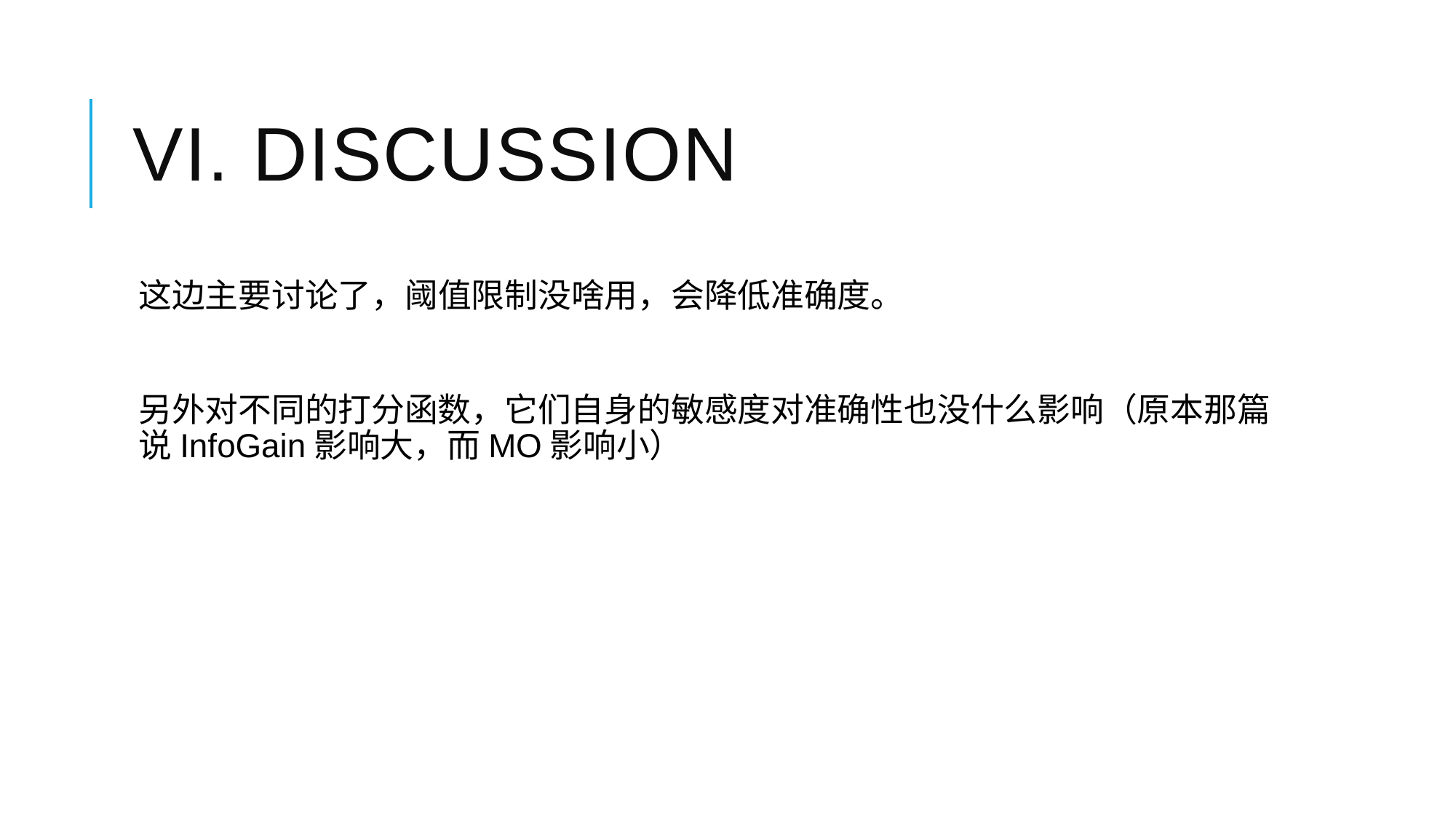

# VI. DISCUSSION
这边主要讨论了，阈值限制没啥用，会降低准确度。

另外对不同的打分函数，它们自身的敏感度对准确性也没什么影响（原本那篇说InfoGain影响大，而MO影响小）